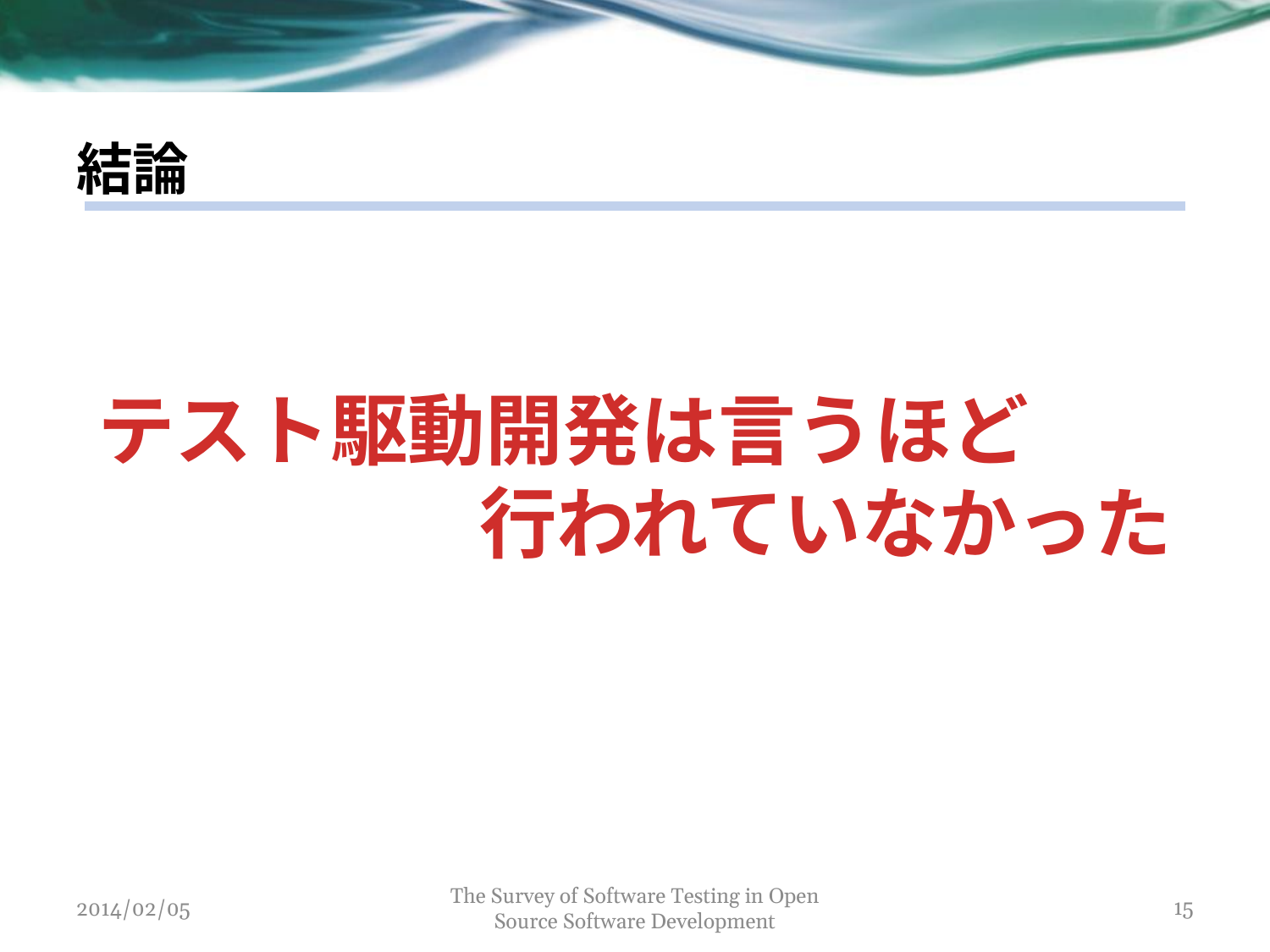

結論

テスト駆動開発は言うほど
行われていなかった
2014/02/05
The Survey of Software Testing in Open Source Software Development
15